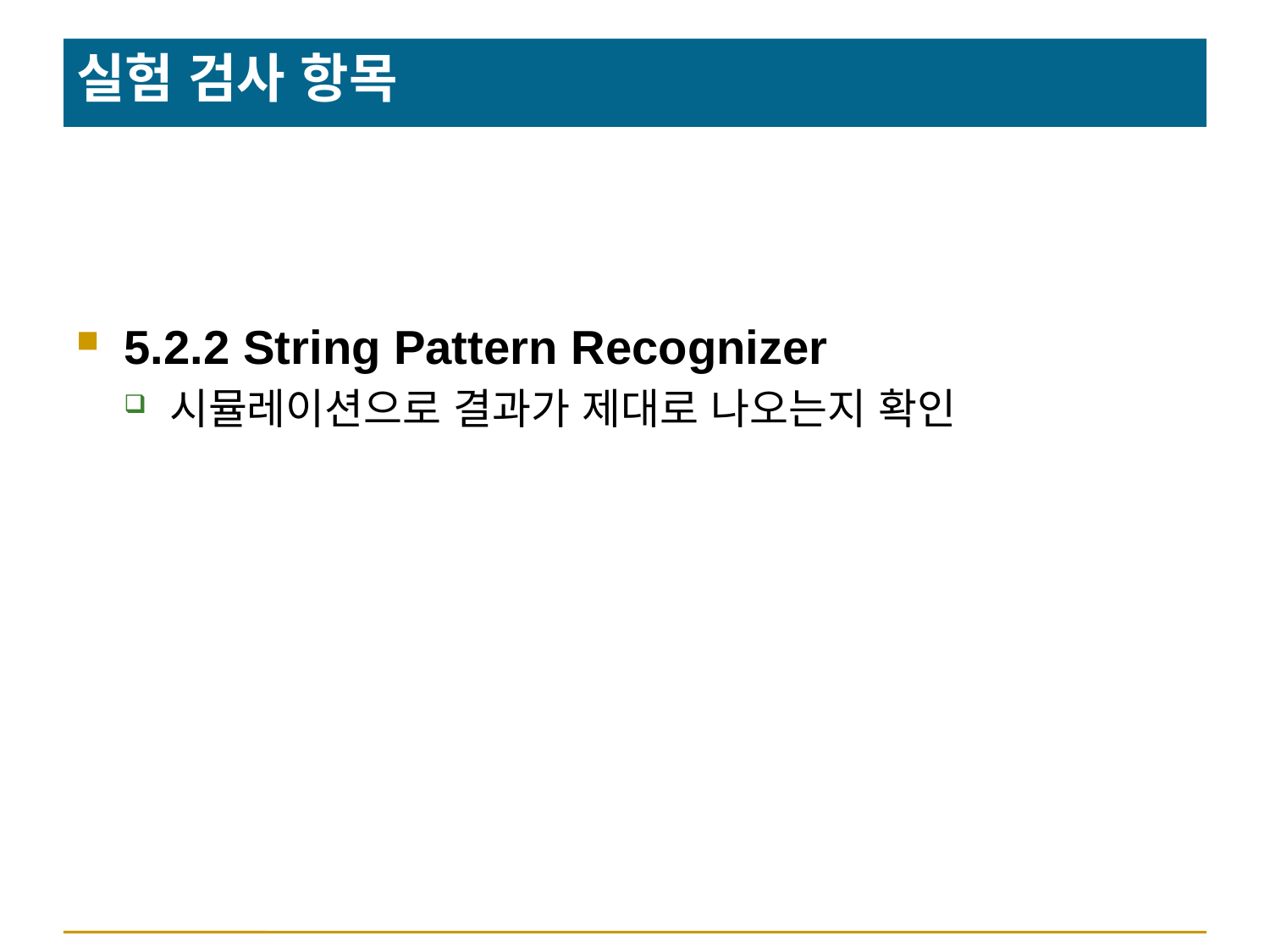

# 실험 검사 항목
5.2.2 String Pattern Recognizer
시뮬레이션으로 결과가 제대로 나오는지 확인